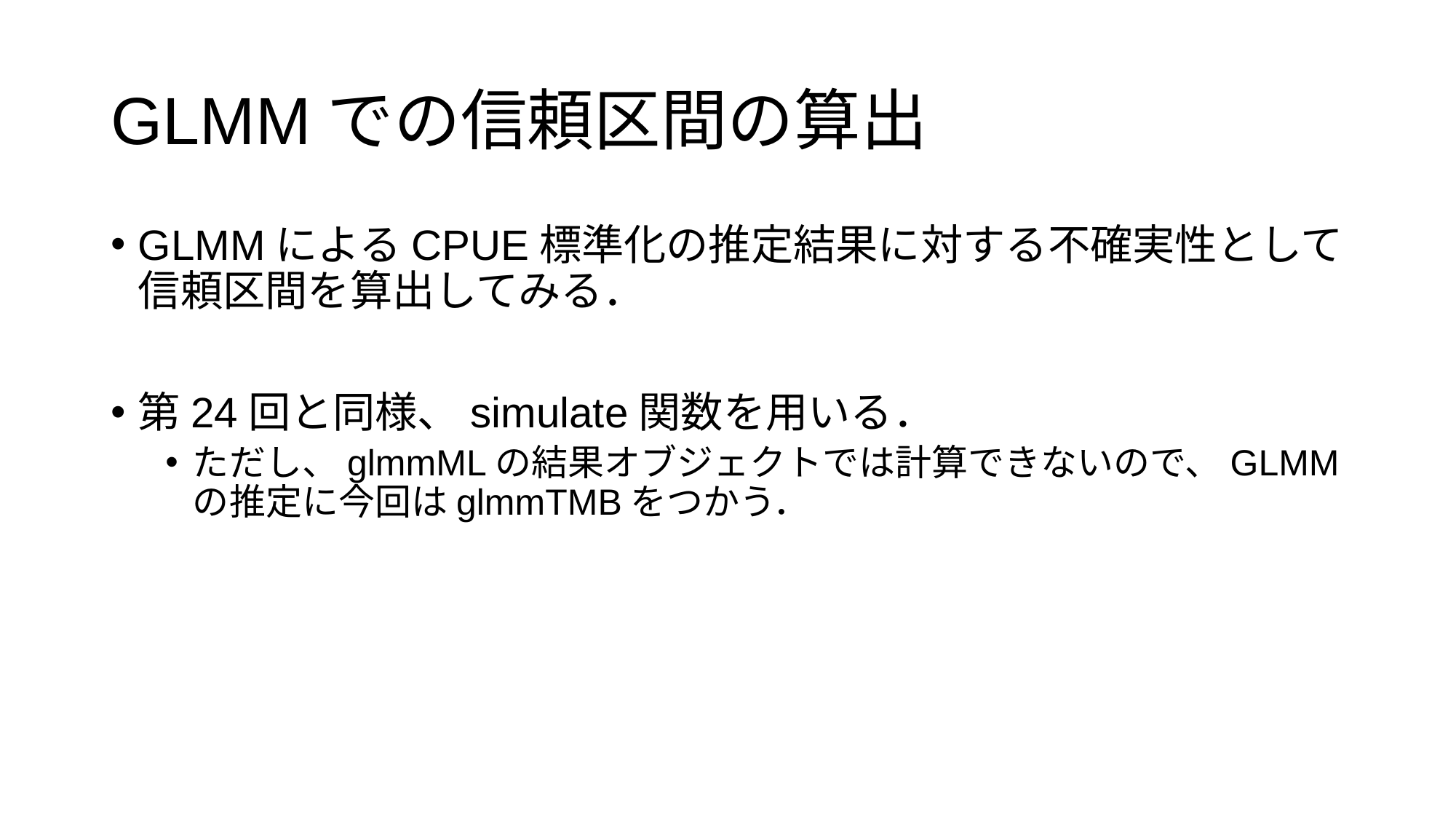

# GLMMでの信頼区間の算出
GLMMによるCPUE標準化の推定結果に対する不確実性として信頼区間を算出してみる．

第24回と同様、simulate関数を用いる．
ただし、glmmMLの結果オブジェクトでは計算できないので、GLMMの推定に今回はglmmTMBをつかう．